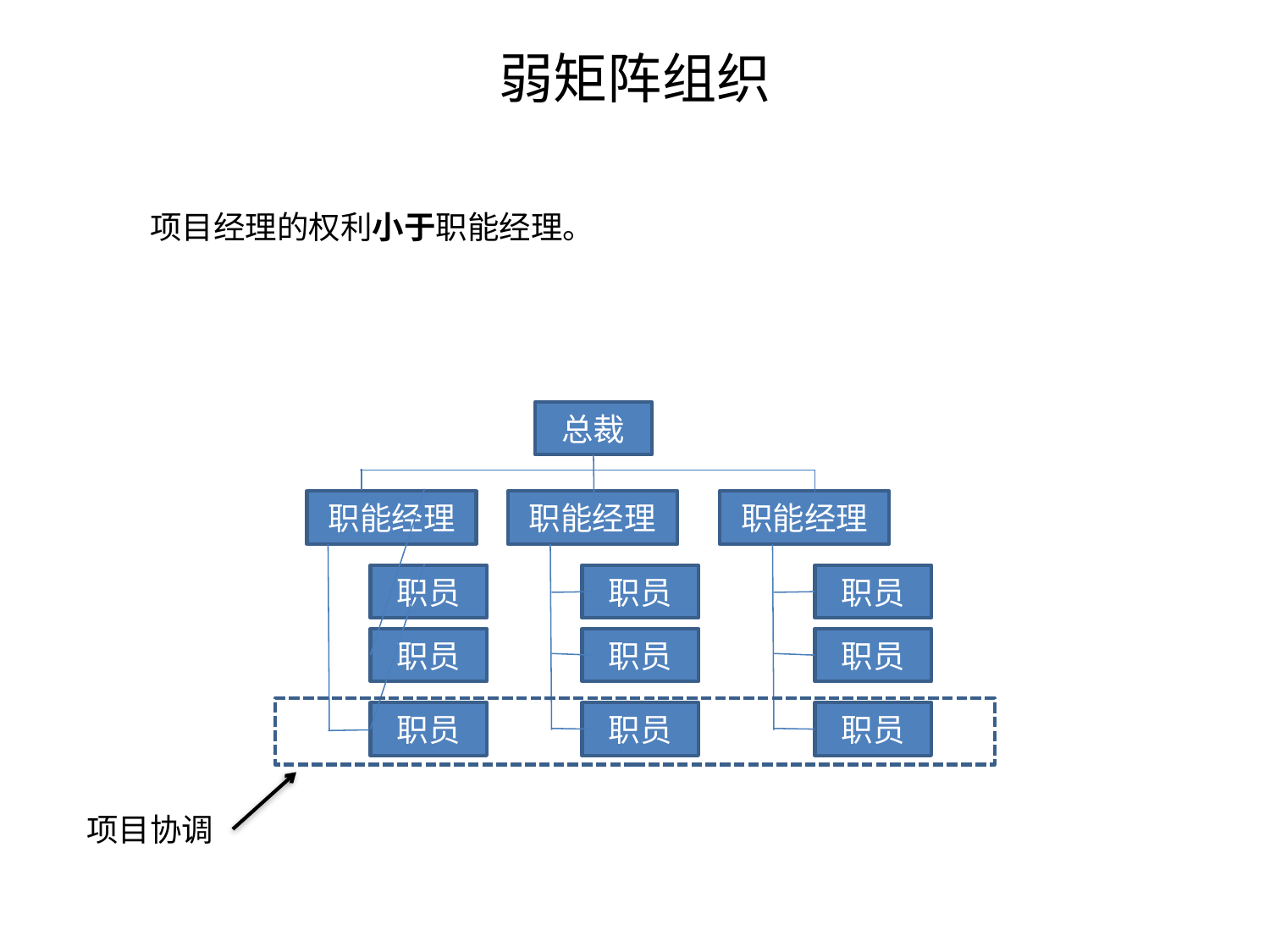

# 弱矩阵组织
项目经理的权利小于职能经理。
总裁
职能经理
职能经理
职能经理
职员
职员
职员
职员
职员
职员

职员
职员
职员
项目协调